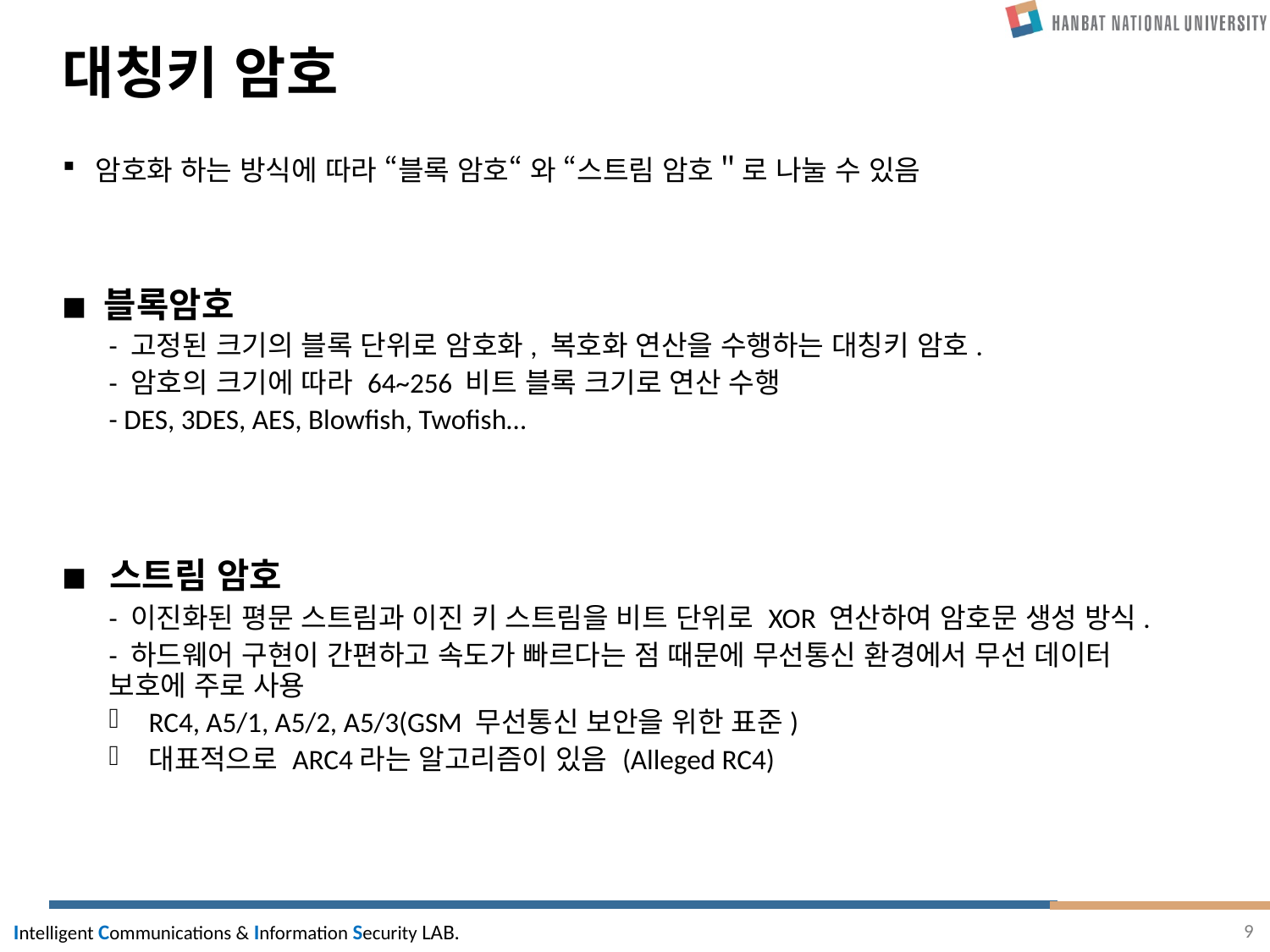

# 대칭키 암호
암호화 하는 방식에 따라 “블록 암호“ 와 “스트림 암호＂로 나눌 수 있음

■ 블록암호
- 고정된 크기의 블록 단위로 암호화, 복호화 연산을 수행하는 대칭키 암호.
- 암호의 크기에 따라 64~256 비트 블록 크기로 연산 수행
- DES, 3DES, AES, Blowfish, Twofish…

■ 스트림 암호
- 이진화된 평문 스트림과 이진 키 스트림을 비트 단위로 XOR 연산하여 암호문 생성 방식.
- 하드웨어 구현이 간편하고 속도가 빠르다는 점 때문에 무선통신 환경에서 무선 데이터     보호에 주로 사용
RC4, A5/1, A5/2, A5/3(GSM 무선통신 보안을 위한 표준)
대표적으로 ARC4라는 알고리즘이 있음 (Alleged RC4)
9